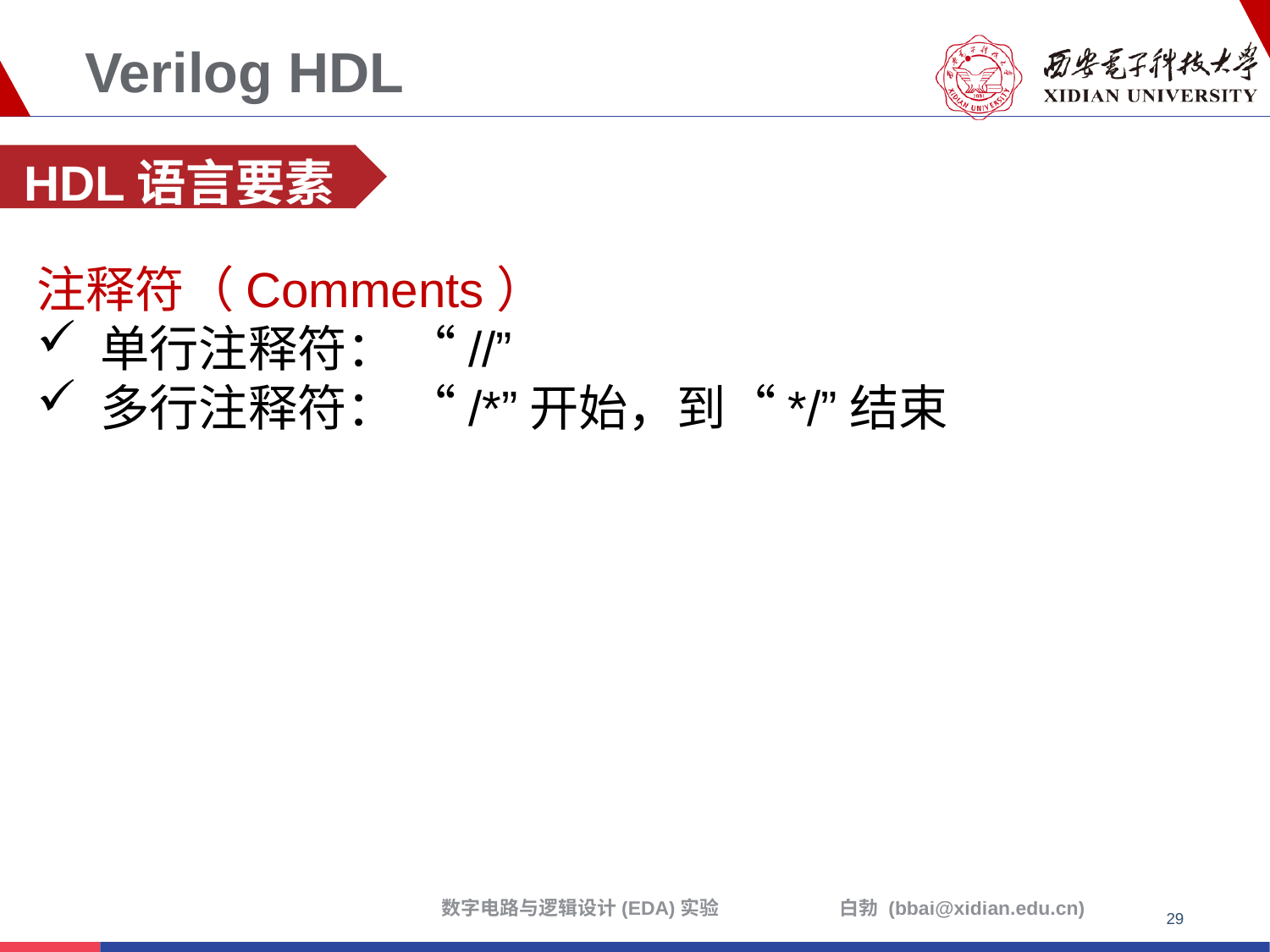

# Verilog HDL
HDL语言要素
注释符（Comments）
单行注释符： “//”
多行注释符： “/*”开始，到“*/”结束

29